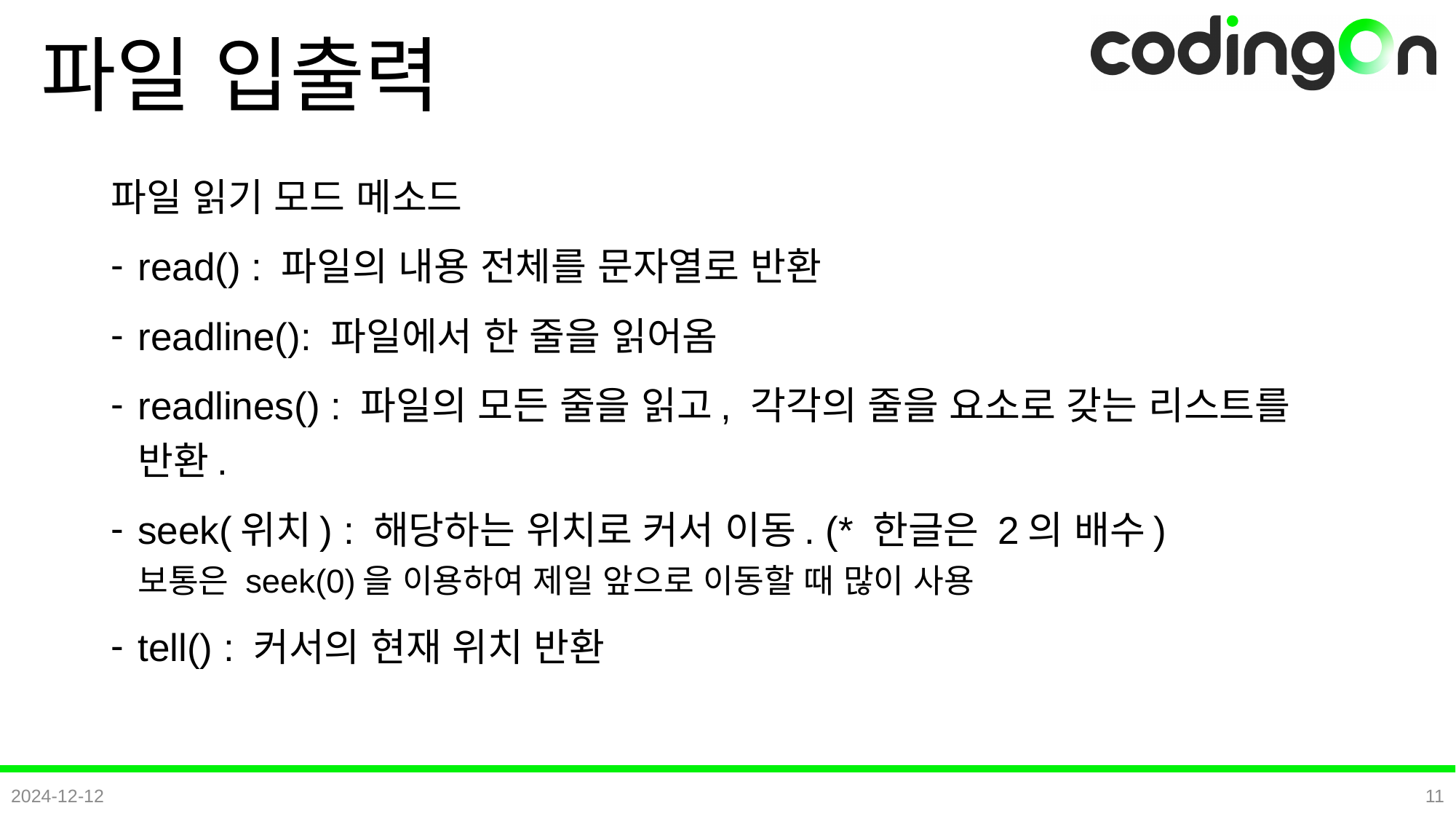

# 파일 입출력
파일 읽기 모드 메소드
read() : 파일의 내용 전체를 문자열로 반환
readline(): 파일에서 한 줄을 읽어옴
readlines() : 파일의 모든 줄을 읽고, 각각의 줄을 요소로 갖는 리스트를 반환.
seek(위치) : 해당하는 위치로 커서 이동. (* 한글은 2의 배수)
보통은 seek(0)을 이용하여 제일 앞으로 이동할 때 많이 사용
tell() : 커서의 현재 위치 반환

2024-12-12
11